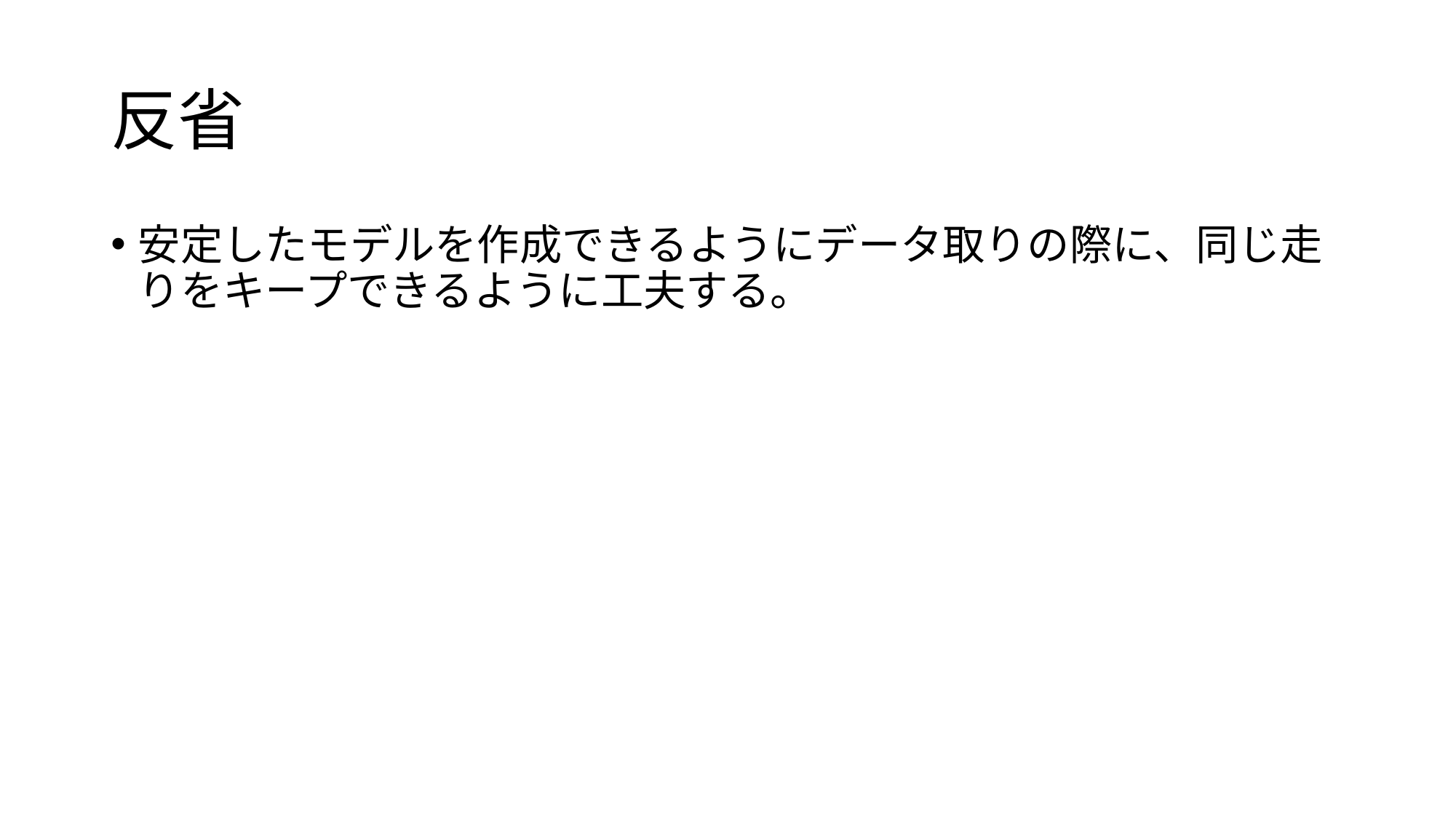

# 反省
安定したモデルを作成できるようにデータ取りの際に、同じ走りをキープできるように工夫する。